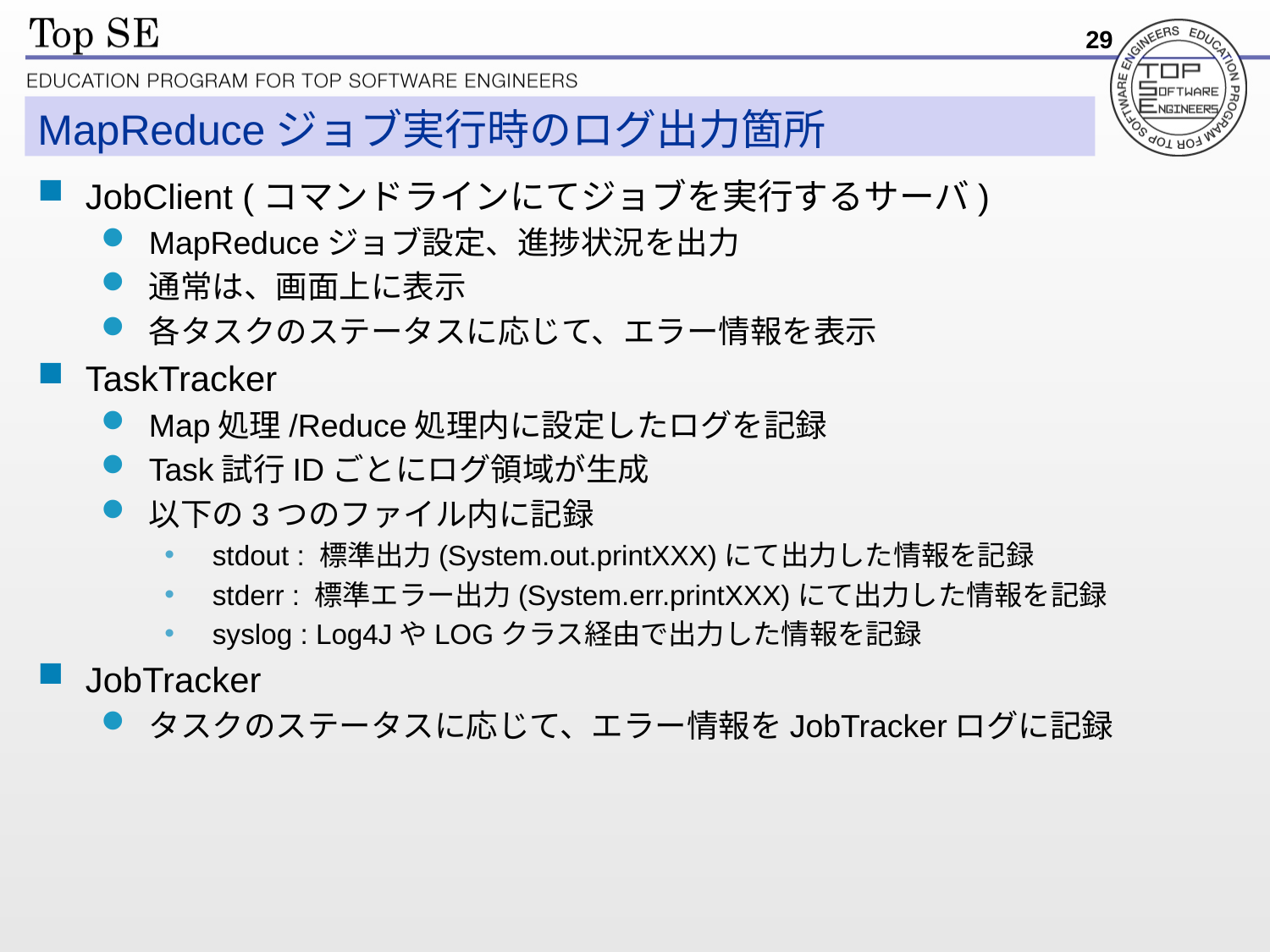

29
# MapReduceジョブ実行時のログ出力箇所
JobClient (コマンドラインにてジョブを実行するサーバ)
MapReduceジョブ設定、進捗状況を出力
通常は、画面上に表示
各タスクのステータスに応じて、エラー情報を表示
TaskTracker
Map処理/Reduce処理内に設定したログを記録
Task試行IDごとにログ領域が生成
以下の3つのファイル内に記録
stdout : 標準出力(System.out.printXXX)にて出力した情報を記録
stderr : 標準エラー出力(System.err.printXXX)にて出力した情報を記録
syslog : Log4JやLOGクラス経由で出力した情報を記録
JobTracker
タスクのステータスに応じて、エラー情報をJobTrackerログに記録